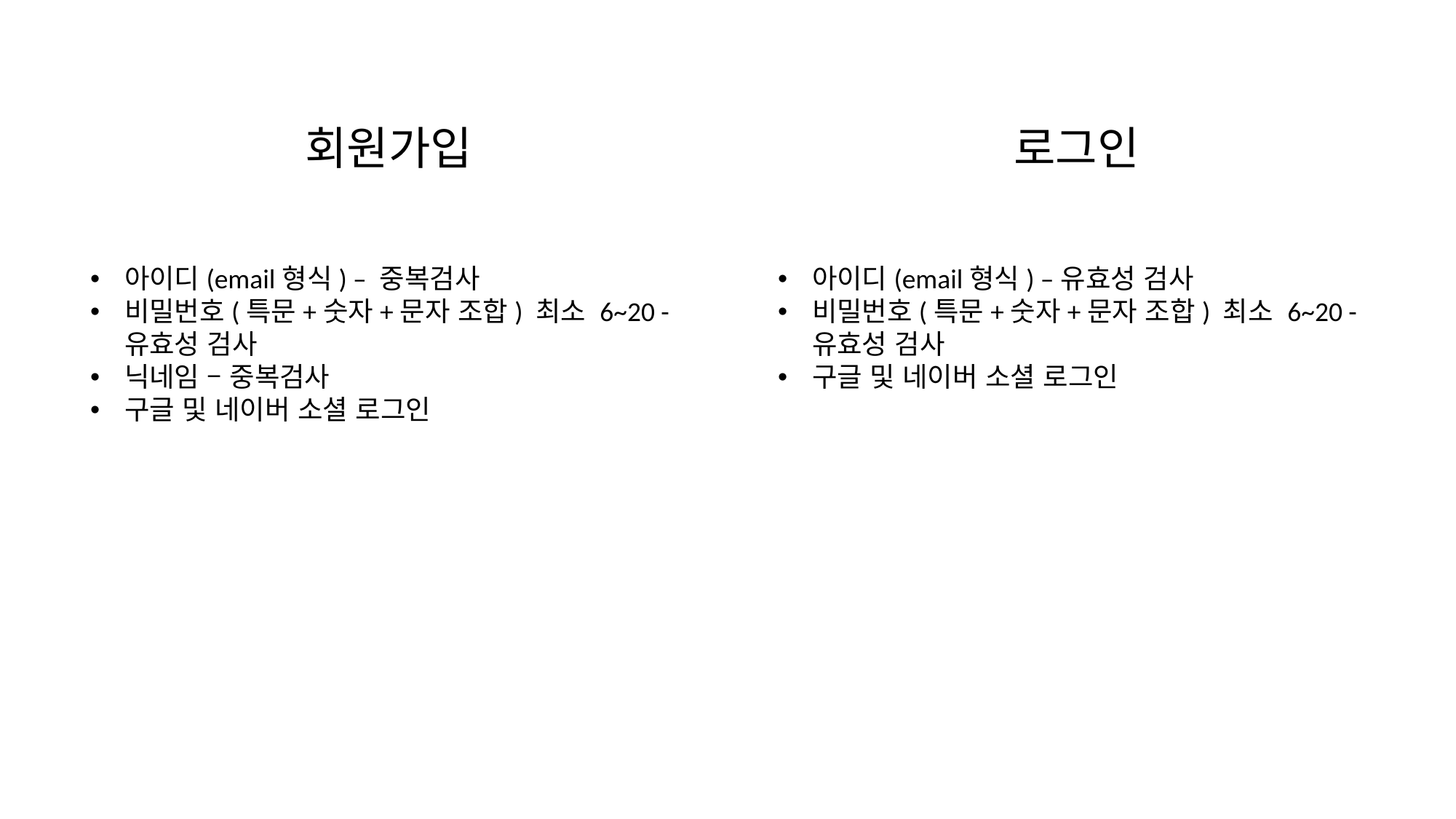

회원가입
로그인
아이디(email형식) – 중복검사
비밀번호(특문+숫자+문자 조합) 최소 6~20 - 유효성 검사
닉네임 – 중복검사
구글 및 네이버 소셜 로그인
아이디(email형식) –유효성 검사
비밀번호(특문+숫자+문자 조합) 최소 6~20 - 유효성 검사
구글 및 네이버 소셜 로그인